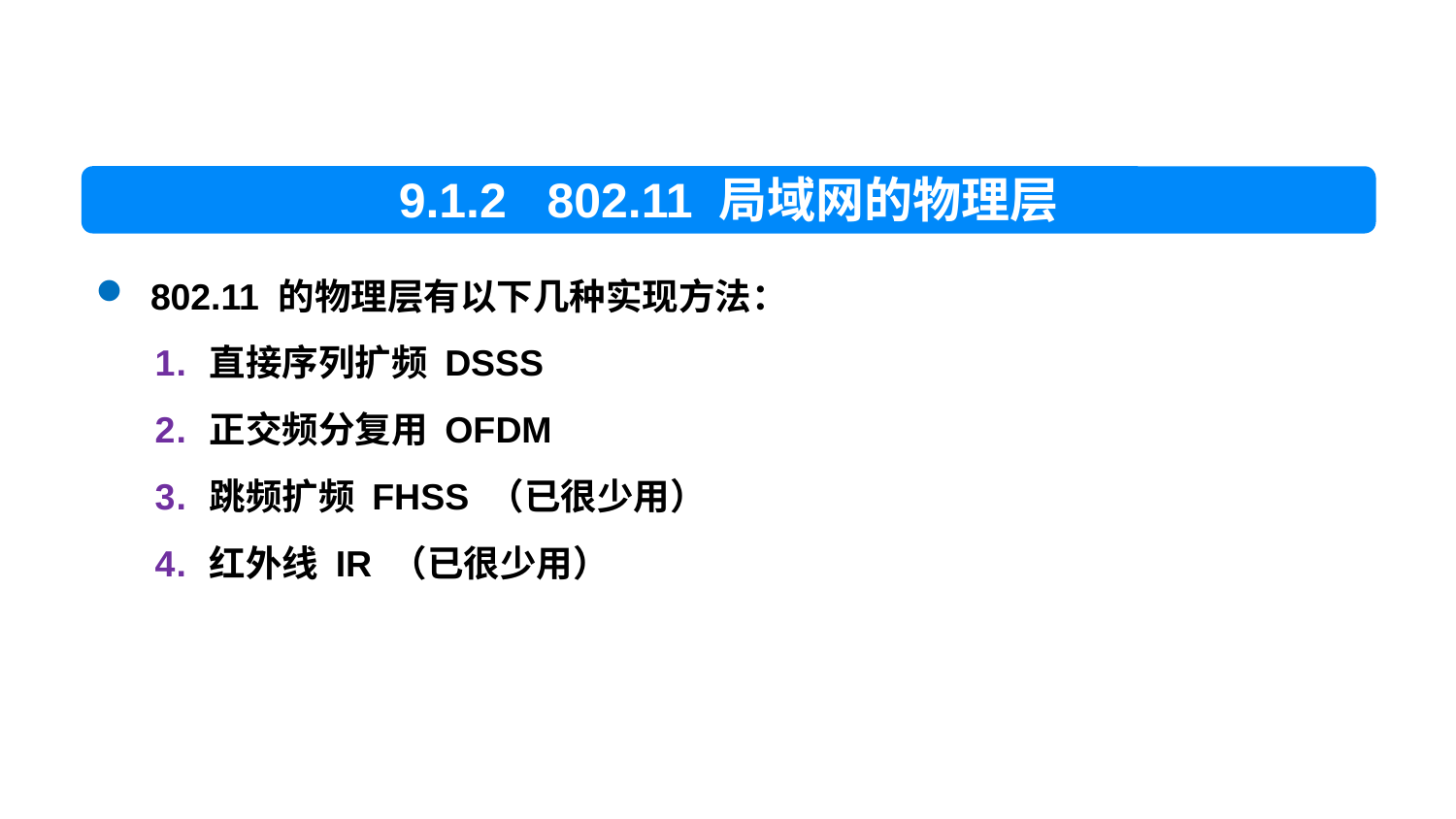

9.1.2   802.11 局域网的物理层

802.11 的物理层有以下几种实现方法：
直接序列扩频 DSSS
正交频分复用 OFDM
跳频扩频 FHSS （已很少用）
红外线 IR （已很少用）
30